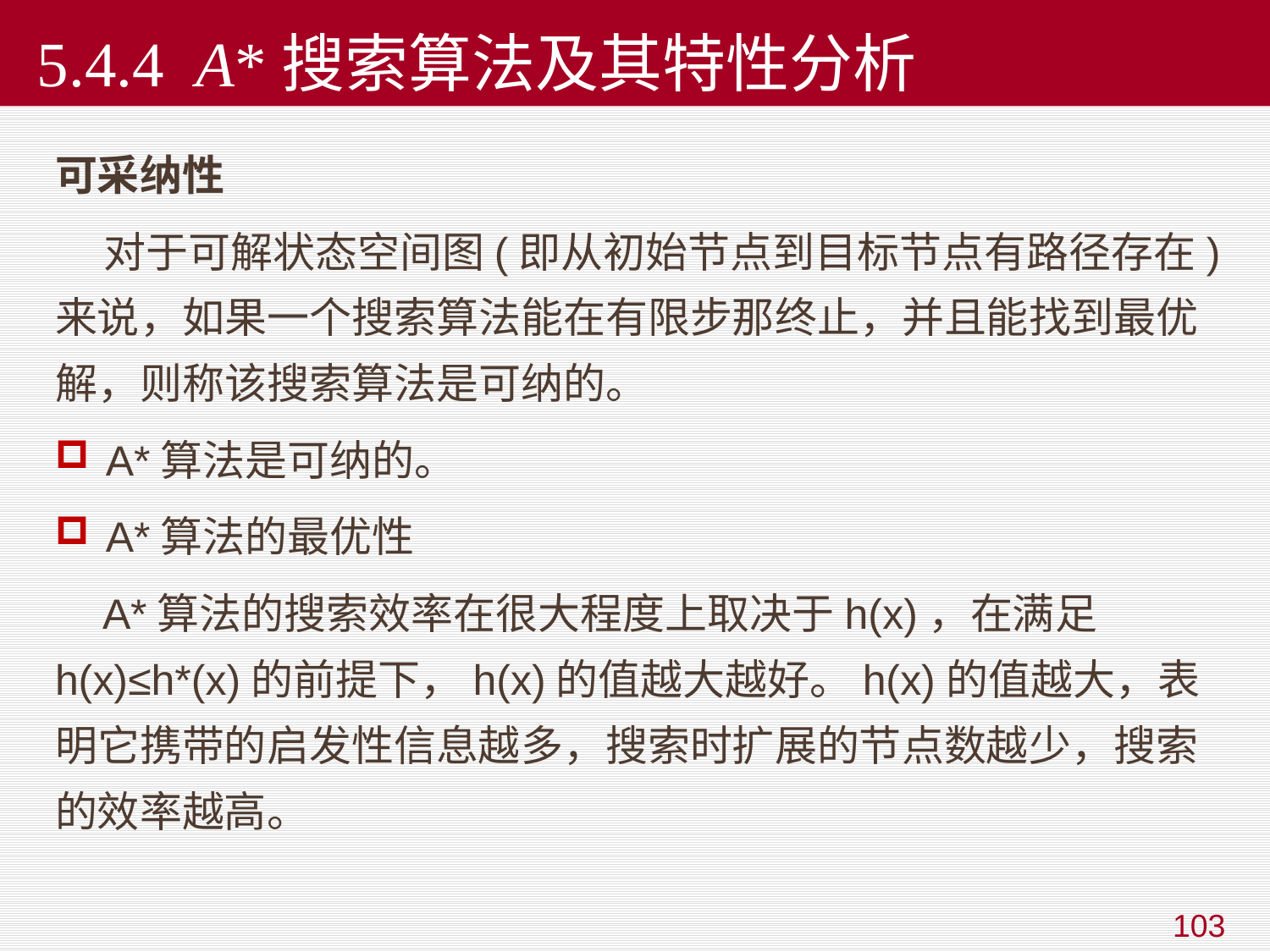

# 5.4.4  A*搜索算法及其特性分析
可采纳性
    对于可解状态空间图(即从初始节点到目标节点有路径存在)来说，如果一个搜索算法能在有限步那终止，并且能找到最优解，则称该搜索算法是可纳的。
A*算法是可纳的。
A*算法的最优性
    A*算法的搜索效率在很大程度上取决于h(x)，在满足h(x)≤h*(x)的前提下，h(x)的值越大越好。h(x)的值越大，表明它携带的启发性信息越多，搜索时扩展的节点数越少，搜索的效率越高。
103